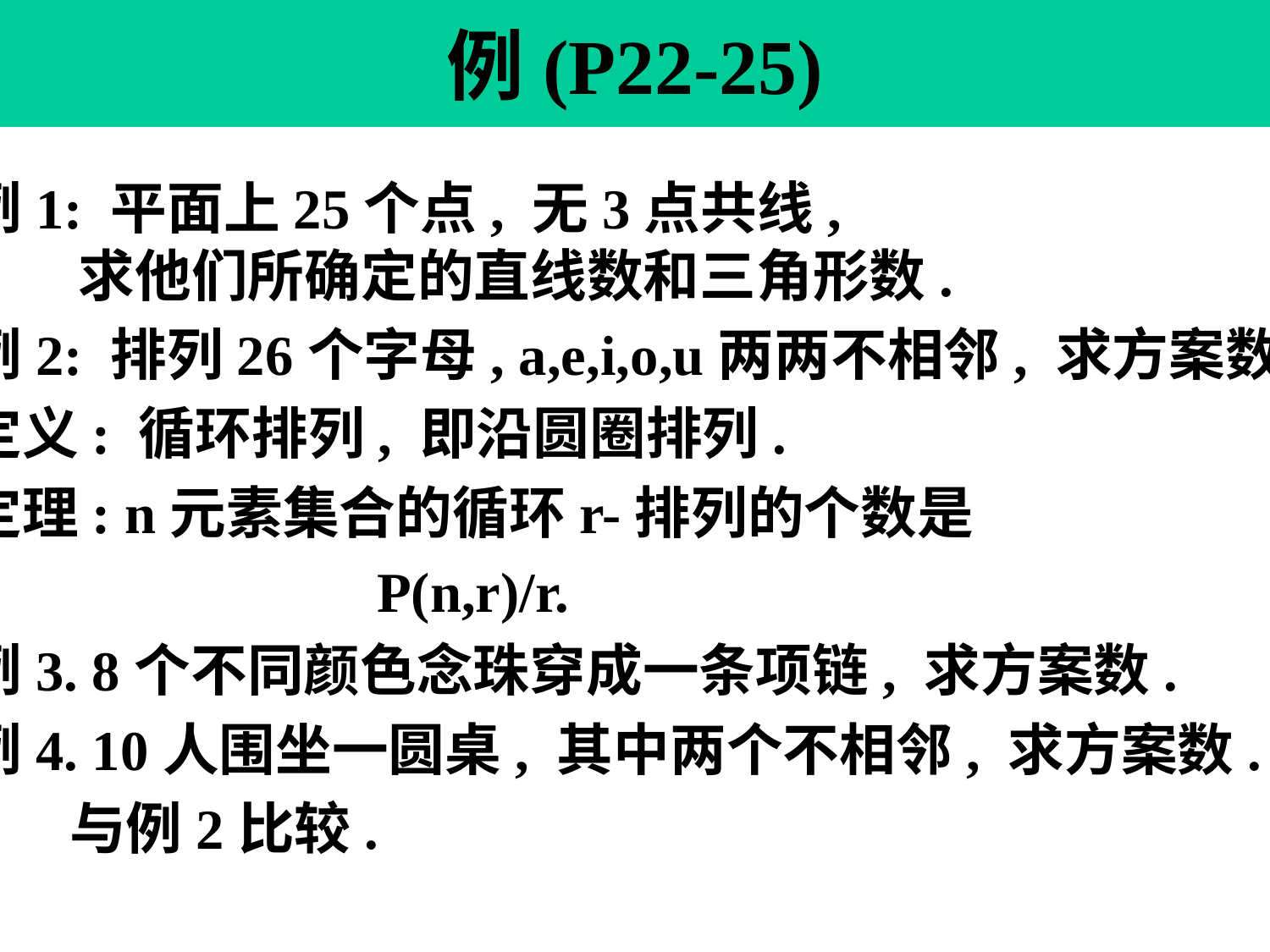

# 例(P22-25)
例1: 平面上25个点, 无3点共线,
       求他们所确定的直线数和三角形数.
例2: 排列26个字母, a,e,i,o,u两两不相邻, 求方案数.
定义: 循环排列, 即沿圆圈排列.
定理: n元素集合的循环r-排列的个数是
                             P(n,r)/r.
例3. 8个不同颜色念珠穿成一条项链, 求方案数.
例4. 10人围坐一圆桌, 其中两个不相邻, 求方案数.
       与例2比较.